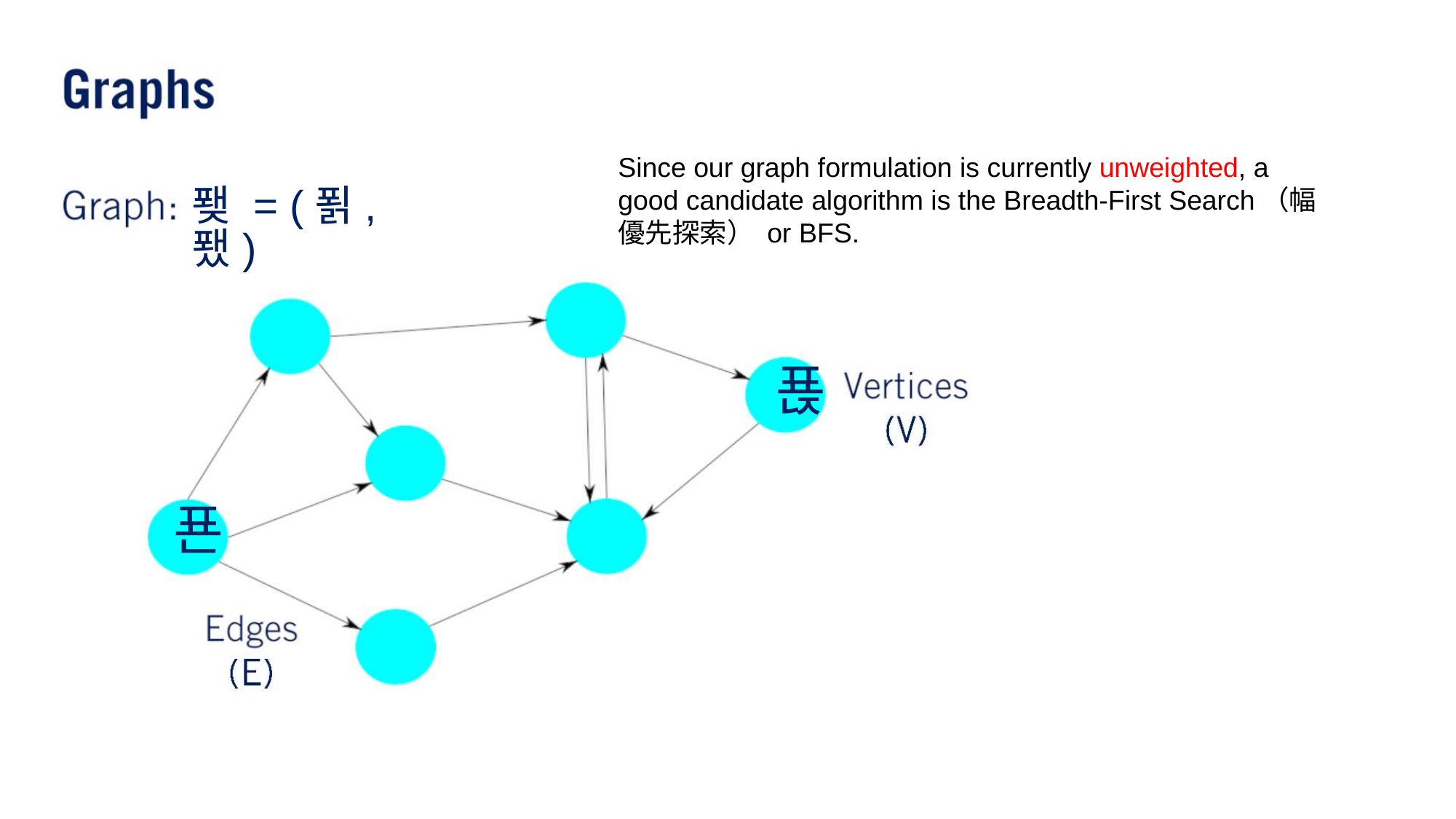

Since our graph formulation is currently unweighted, a good candidate algorithm is the Breadth-First Search（幅優先探索） or BFS.
퐺 = (푉, 퐸)
푡
푠